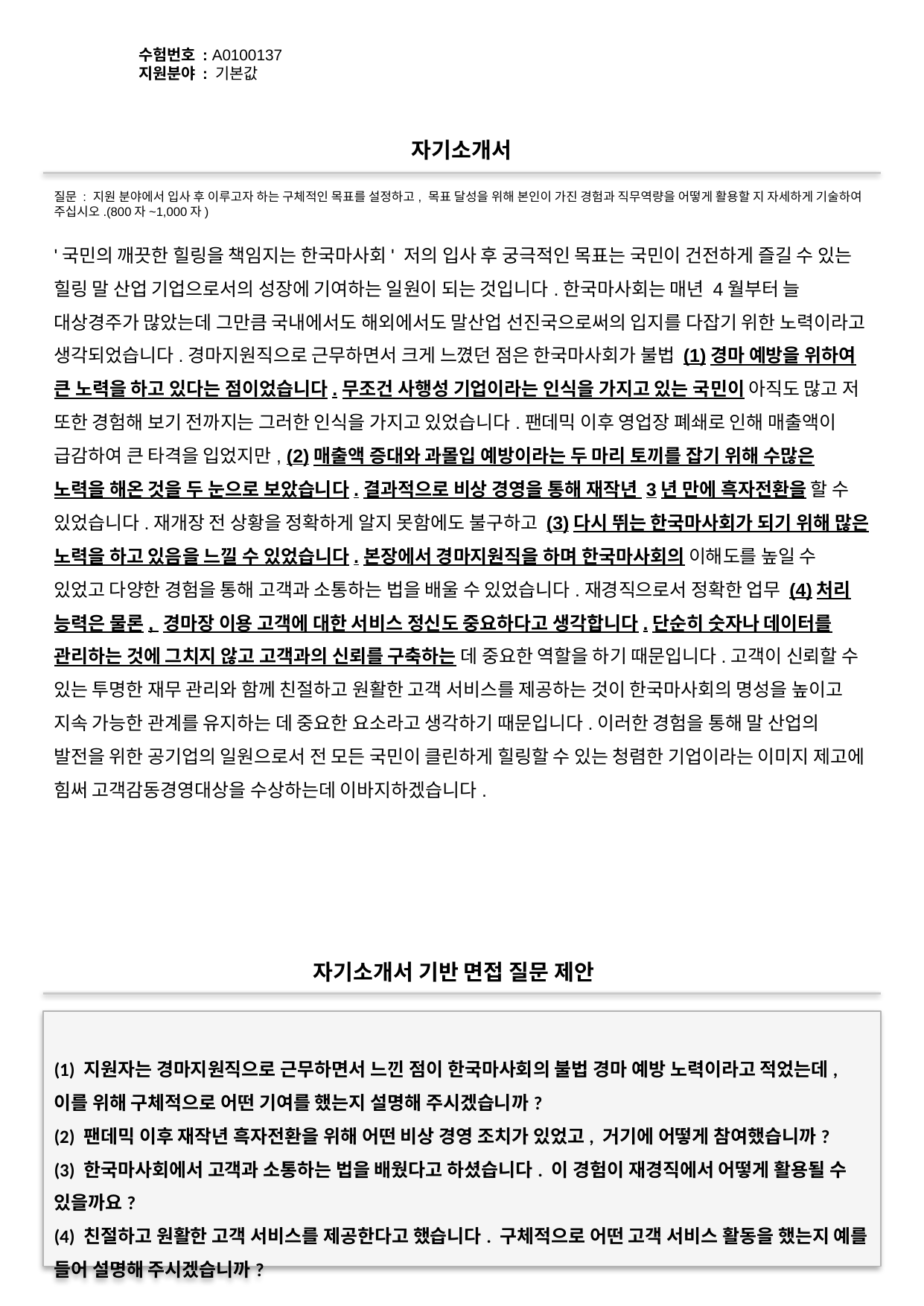

수험번호 : A0100137
지원분야 : 기본값
#

자기소개서

질문 : 지원 분야에서 입사 후 이루고자 하는 구체적인 목표를 설정하고, 목표 달성을 위해 본인이 가진 경험과 직무역량을 어떻게 활용할 지 자세하게 기술하여 주십시오.(800자~1,000자)

'국민의 깨끗한 힐링을 책임지는 한국마사회' 저의 입사 후 궁극적인 목표는 국민이 건전하게 즐길 수 있는 힐링 말 산업 기업으로서의 성장에 기여하는 일원이 되는 것입니다.한국마사회는 매년 4월부터 늘 대상경주가 많았는데 그만큼 국내에서도 해외에서도 말산업 선진국으로써의 입지를 다잡기 위한 노력이라고 생각되었습니다.경마지원직으로 근무하면서 크게 느꼈던 점은 한국마사회가 불법 (1)경마 예방을 위하여 큰 노력을 하고 있다는 점이었습니다.무조건 사행성 기업이라는 인식을 가지고 있는 국민이 아직도 많고 저 또한 경험해 보기 전까지는 그러한 인식을 가지고 있었습니다.팬데믹 이후 영업장 폐쇄로 인해 매출액이 급감하여 큰 타격을 입었지만, (2)매출액 증대와 과몰입 예방이라는 두 마리 토끼를 잡기 위해 수많은 노력을 해온 것을 두 눈으로 보았습니다.결과적으로 비상 경영을 통해 재작년 3년 만에 흑자전환을 할 수 있었습니다.재개장 전 상황을 정확하게 알지 못함에도 불구하고 (3)다시 뛰는 한국마사회가 되기 위해 많은 노력을 하고 있음을 느낄 수 있었습니다.본장에서 경마지원직을 하며 한국마사회의 이해도를 높일 수 있었고 다양한 경험을 통해 고객과 소통하는 법을 배울 수 있었습니다.재경직으로서 정확한 업무 (4)처리 능력은 물론, 경마장 이용 고객에 대한 서비스 정신도 중요하다고 생각합니다.단순히 숫자나 데이터를 관리하는 것에 그치지 않고 고객과의 신뢰를 구축하는 데 중요한 역할을 하기 때문입니다.고객이 신뢰할 수 있는 투명한 재무 관리와 함께 친절하고 원활한 고객 서비스를 제공하는 것이 한국마사회의 명성을 높이고 지속 가능한 관계를 유지하는 데 중요한 요소라고 생각하기 때문입니다.이러한 경험을 통해 말 산업의 발전을 위한 공기업의 일원으로서 전 모든 국민이 클린하게 힐링할 수 있는 청렴한 기업이라는 이미지 제고에 힘써 고객감동경영대상을 수상하는데 이바지하겠습니다.

자기소개서 기반 면접 질문 제안

(1) 지원자는 경마지원직으로 근무하면서 느낀 점이 한국마사회의 불법 경마 예방 노력이라고 적었는데, 이를 위해 구체적으로 어떤 기여를 했는지 설명해 주시겠습니까?
(2) 팬데믹 이후 재작년 흑자전환을 위해 어떤 비상 경영 조치가 있었고, 거기에 어떻게 참여했습니까?
(3) 한국마사회에서 고객과 소통하는 법을 배웠다고 하셨습니다. 이 경험이 재경직에서 어떻게 활용될 수 있을까요?
(4) 친절하고 원활한 고객 서비스를 제공한다고 했습니다. 구체적으로 어떤 고객 서비스 활동을 했는지 예를 들어 설명해 주시겠습니까?